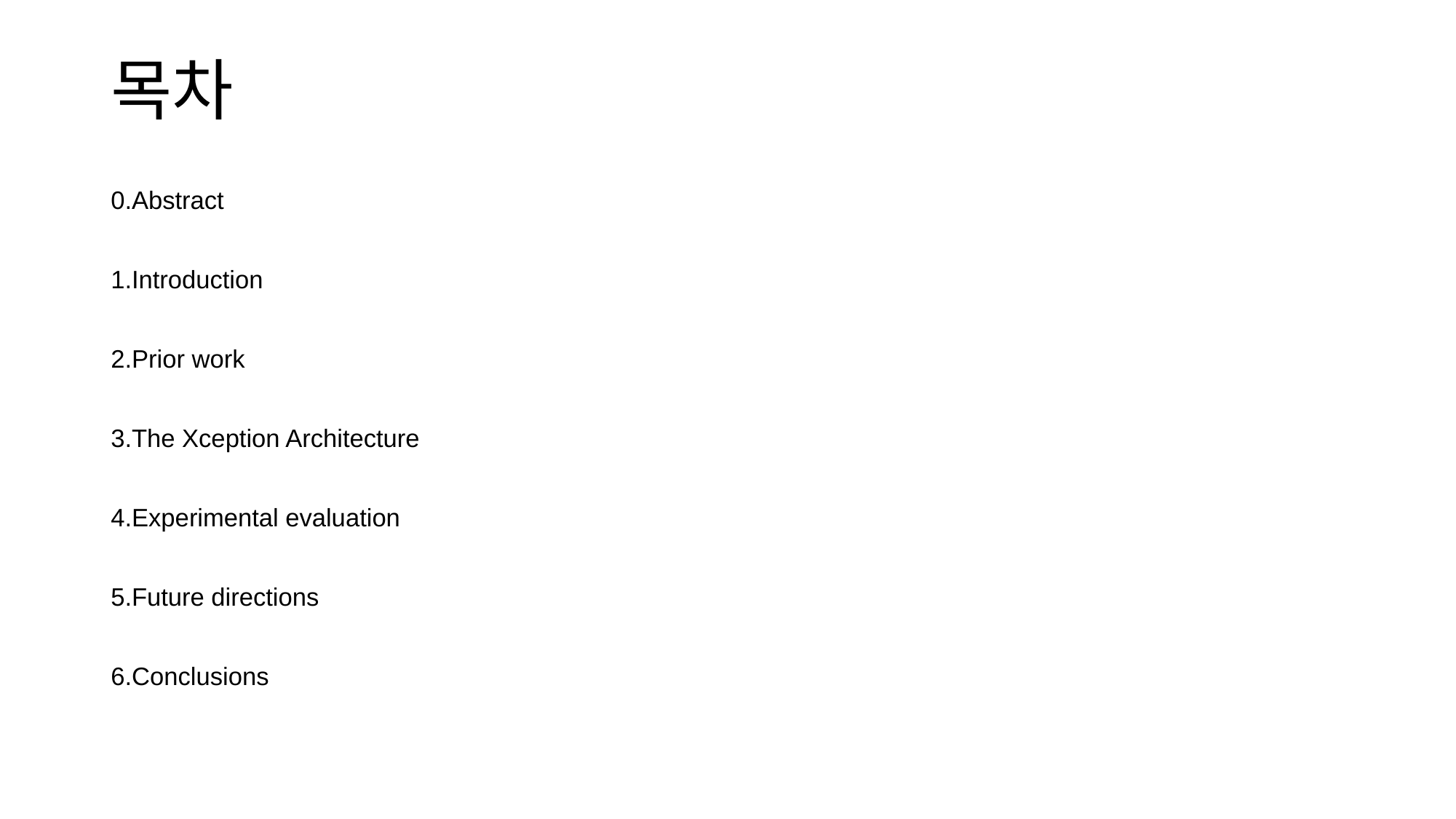

# 목차
0.Abstract

1.Introduction

2.Prior work

3.The Xception Architecture

4.Experimental evaluation

5.Future directions

6.Conclusions